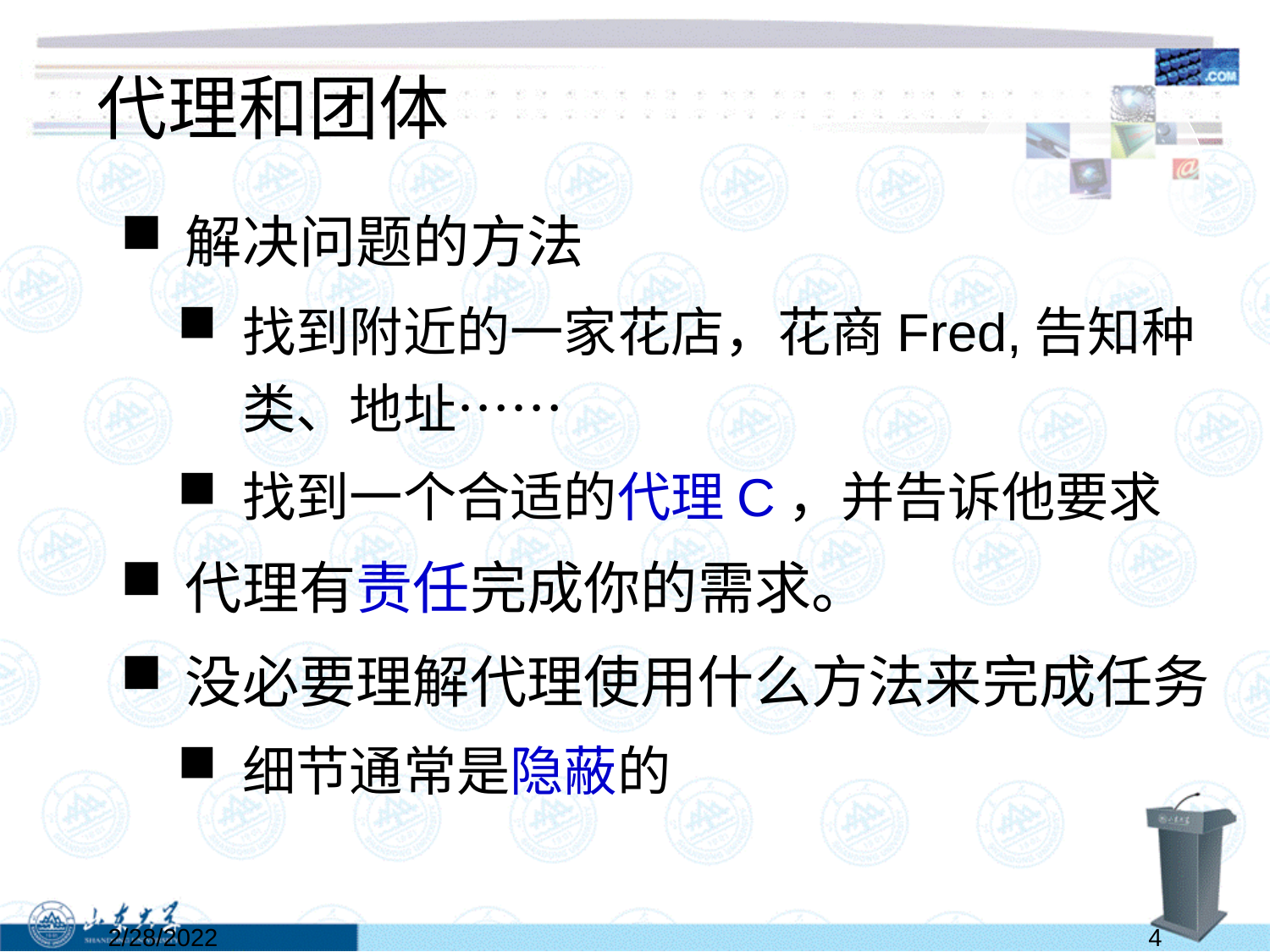

# 代理和团体
解决问题的方法
找到附近的一家花店，花商Fred,告知种类、地址……
找到一个合适的代理C，并告诉他要求
代理有责任完成你的需求。
没必要理解代理使用什么方法来完成任务
细节通常是隐蔽的
2/28/2022
4